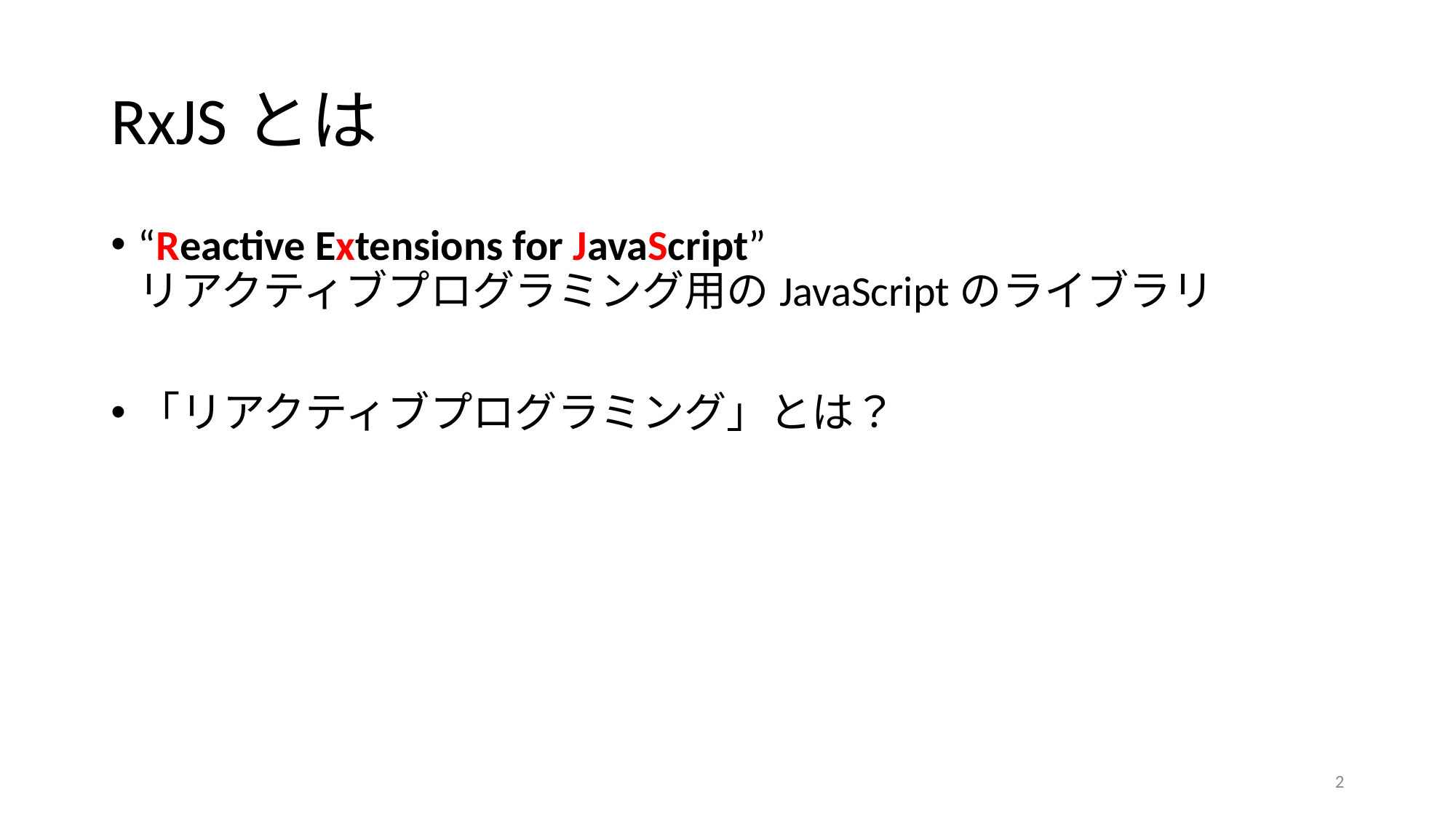

# RxJSとは
“Reactive Extensions for JavaScript”
リアクティブプログラミング用のJavaScriptのライブラリ

「リアクティブプログラミング」とは？
2